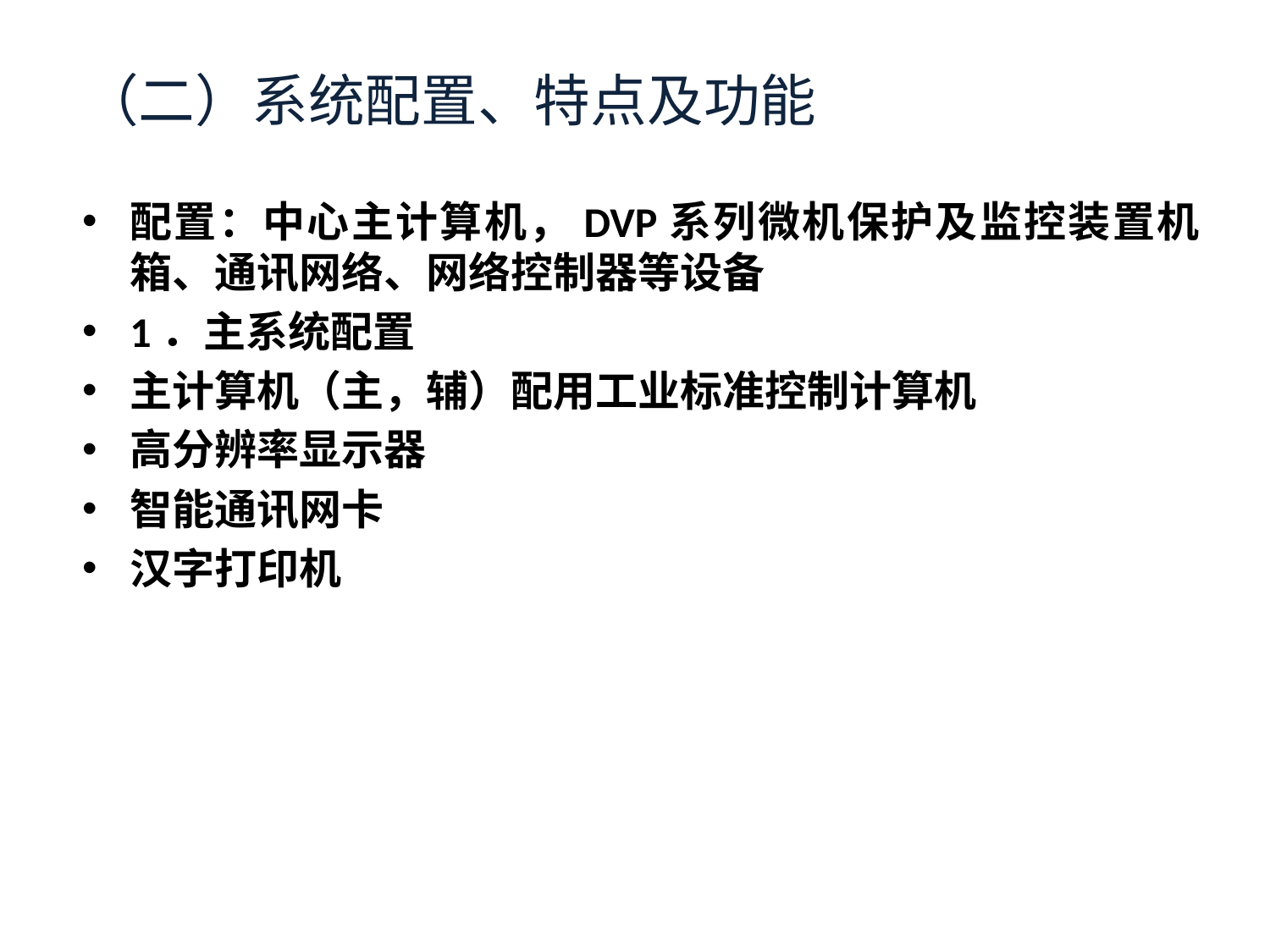

# （二）系统配置、特点及功能
配置：中心主计算机，DVP系列微机保护及监控装置机箱、通讯网络、网络控制器等设备
1．主系统配置
主计算机（主，辅）配用工业标准控制计算机
高分辨率显示器
智能通讯网卡
汉字打印机